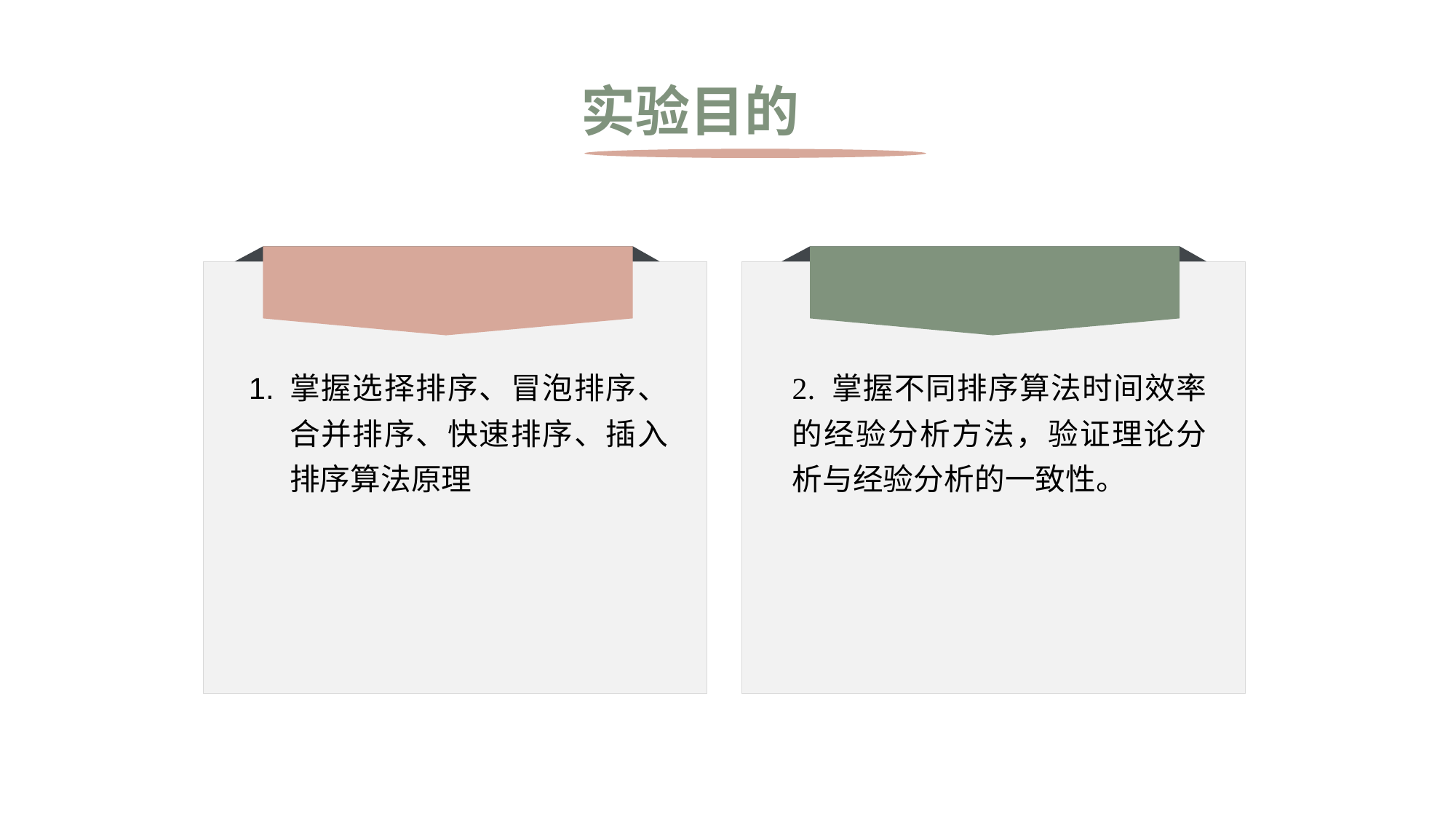

实验目的

掌握选择排序、冒泡排序、合并排序、快速排序、插入排序算法原理

2. 掌握不同排序算法时间效率的经验分析方法，验证理论分析与经验分析的一致性。